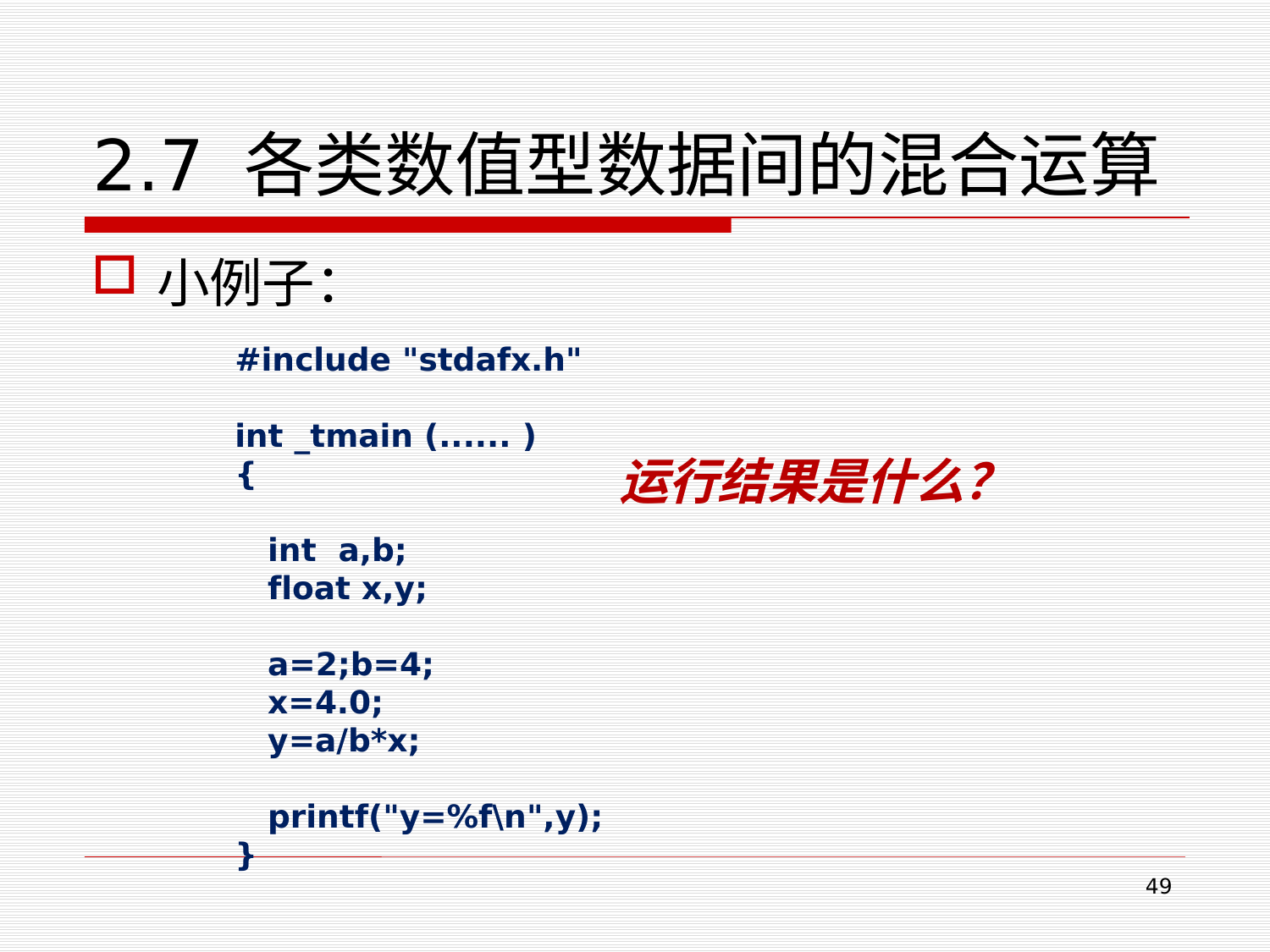

# 2.7 各类数值型数据间的混合运算
小例子：

#include "stdafx.h"

int _tmain (...... )
{

   int  a,b;
   float x,y;

   a=2;b=4;
   x=4.0;
   y=a/b*x;

   printf("y=%f\n",y);
}
运行结果是什么？
49